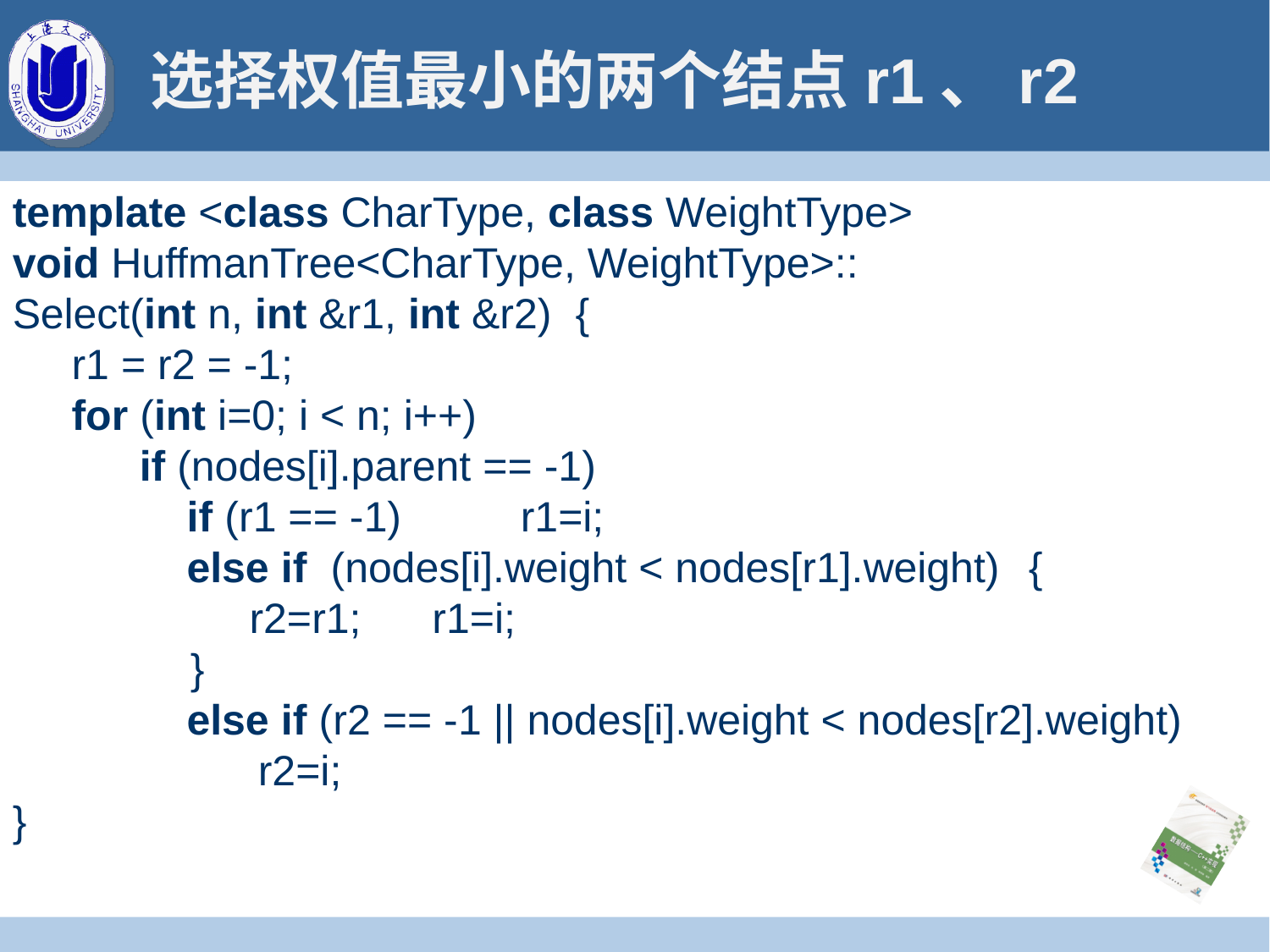

# 选择权值最小的两个结点r1、r2
template <class CharType, class WeightType>
void HuffmanTree<CharType, WeightType>::
Select(int n, int &r1, int &r2)  {
     r1 = r2 = -1;
     for (int i=0; i < n; i++)
	if (nodes[i].parent == -1)
	    if (r1 == -1)	r1=i;
	    else if  (nodes[i].weight < nodes[r1].weight)	{
                    r2=r1;      r1=i;
               }
	    else if (r2 == -1 || nodes[i].weight < nodes[r2].weight)
	          r2=i;
}